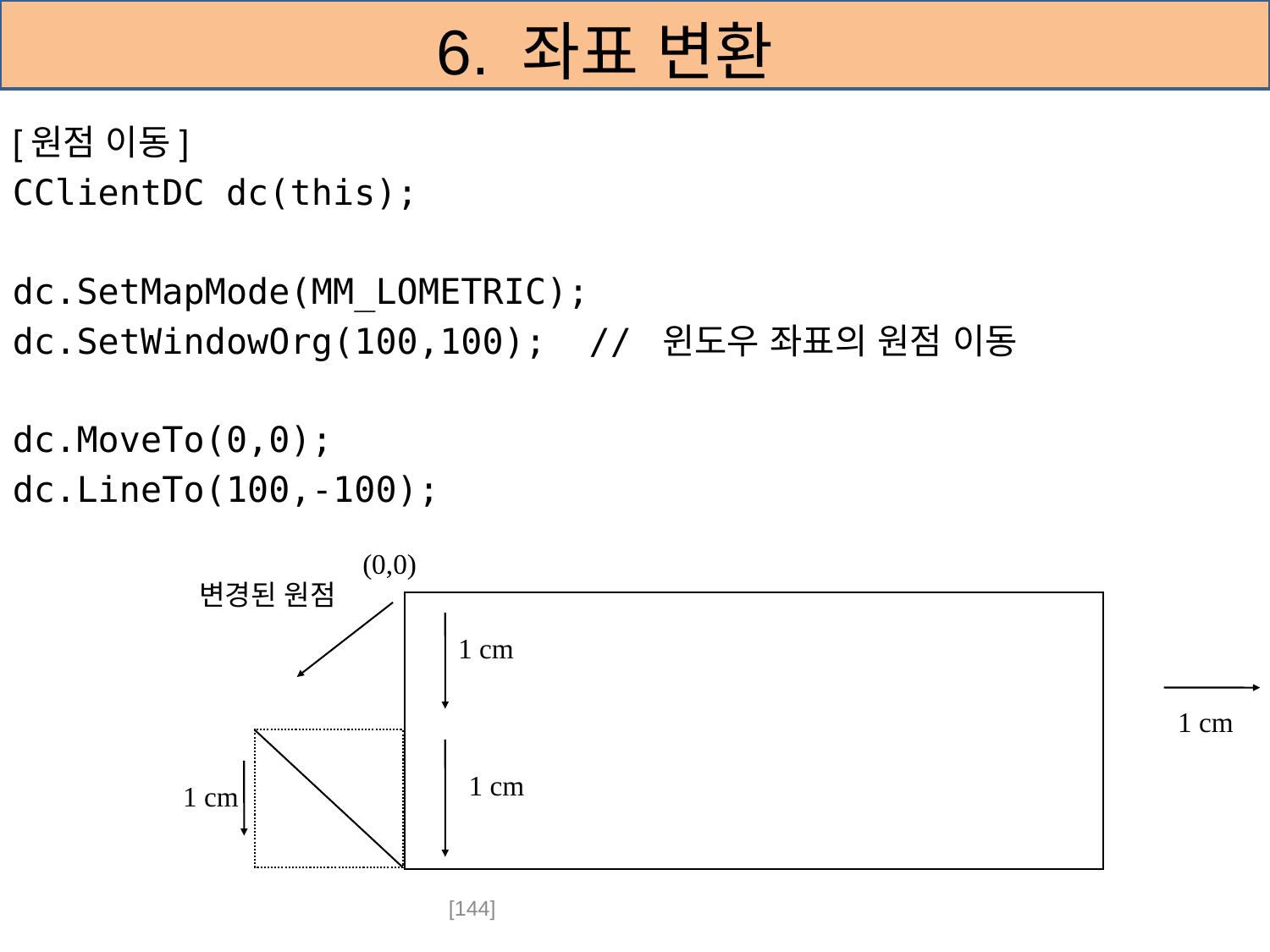

# 6. 좌표 변환
[원점 이동]
CClientDC dc(this);

dc.SetMapMode(MM_LOMETRIC);
dc.SetWindowOrg(100,100);  // 윈도우 좌표의 원점 이동

dc.MoveTo(0,0);
dc.LineTo(100,-100);

(0,0)
변경된 원점

1 cm

1 cm

1 cm
1 cm
[144]